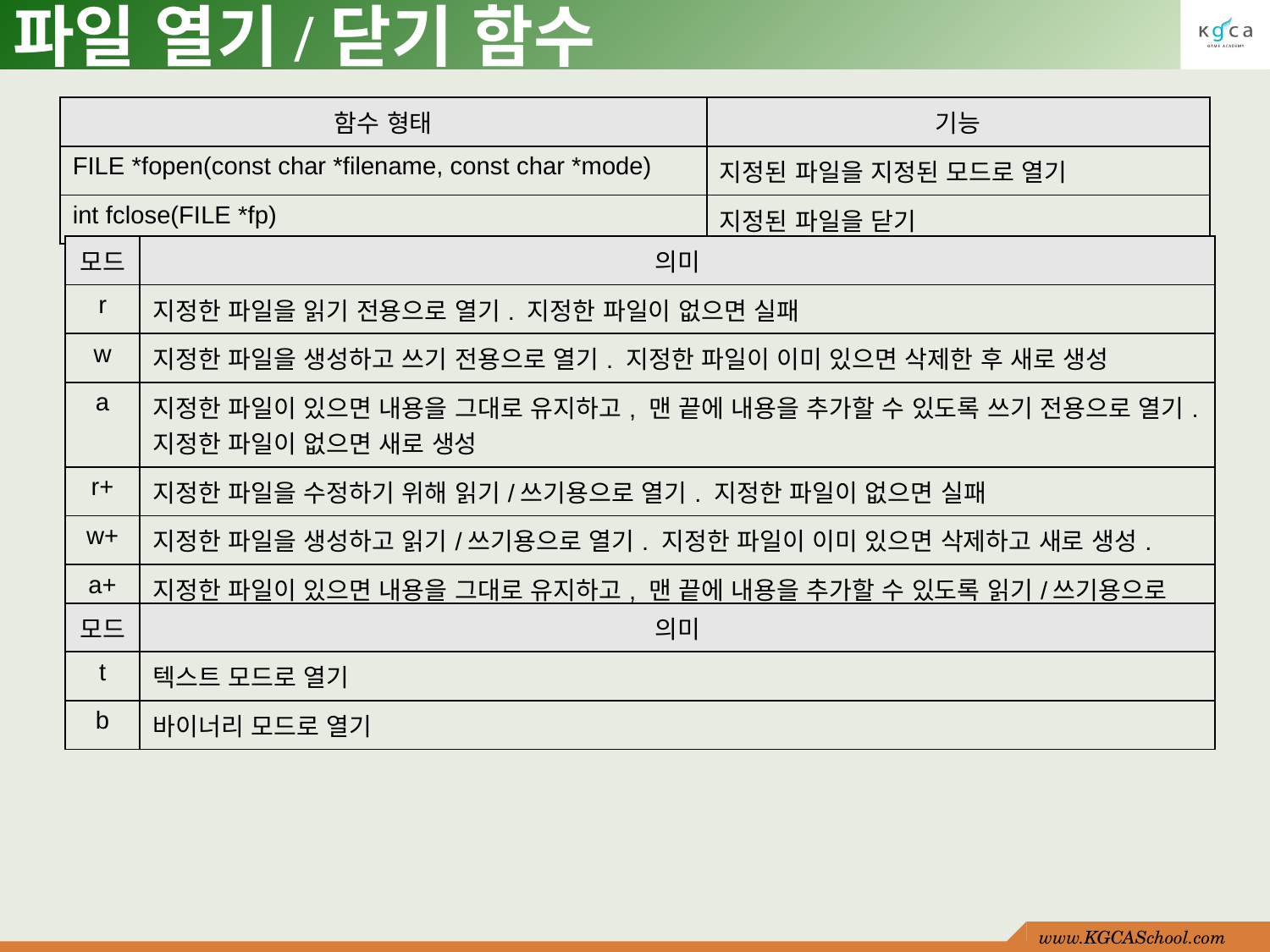

# 파일 열기/닫기 함수
| 함수 형태 | 기능 |
| --- | --- |
| FILE \*fopen(const char \*filename, const char \*mode) | 지정된 파일을 지정된 모드로 열기 |
| int fclose(FILE \*fp) | 지정된 파일을 닫기 |
| 모드 | 의미 |
| --- | --- |
| r | 지정한 파일을 읽기 전용으로 열기. 지정한 파일이 없으면 실패 |
| w | 지정한 파일을 생성하고 쓰기 전용으로 열기. 지정한 파일이 이미 있으면 삭제한 후 새로 생성 |
| a | 지정한 파일이 있으면 내용을 그대로 유지하고, 맨 끝에 내용을 추가할 수 있도록 쓰기 전용으로 열기. 지정한 파일이 없으면 새로 생성 |
| r+ | 지정한 파일을 수정하기 위해 읽기/쓰기용으로 열기. 지정한 파일이 없으면 실패 |
| w+ | 지정한 파일을 생성하고 읽기/쓰기용으로 열기. 지정한 파일이 이미 있으면 삭제하고 새로 생성. |
| a+ | 지정한 파일이 있으면 내용을 그대로 유지하고, 맨 끝에 내용을 추가할 수 있도록 읽기/쓰기용으로 열기. 지정한 파일이 없으면 새로 생성 |
| 모드 | 의미 |
| --- | --- |
| t | 텍스트 모드로 열기 |
| b | 바이너리 모드로 열기 |